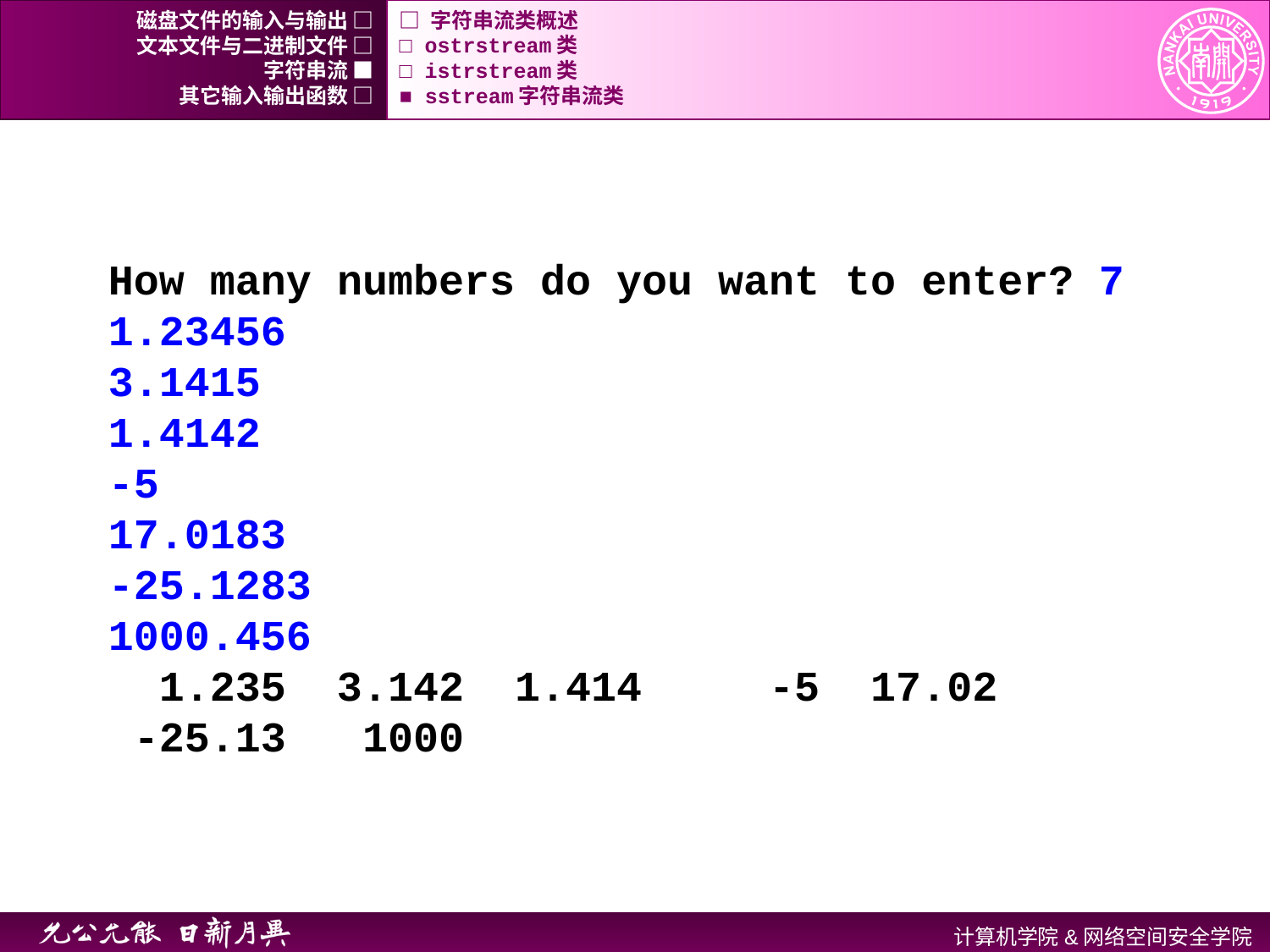

磁盘文件的输入与输出 □
□ 字符串流类概述
文本文件与二进制文件 □
□ ostrstream类
字符串流 ■
□ istrstream类
其它输入输出函数 □
■ sstream字符串流类
How many numbers do you want to enter? 7
1.23456
3.1415
1.4142
-5
17.0183
-25.1283
1000.456
  1.235  3.142  1.414     -5  17.02
 -25.13   1000